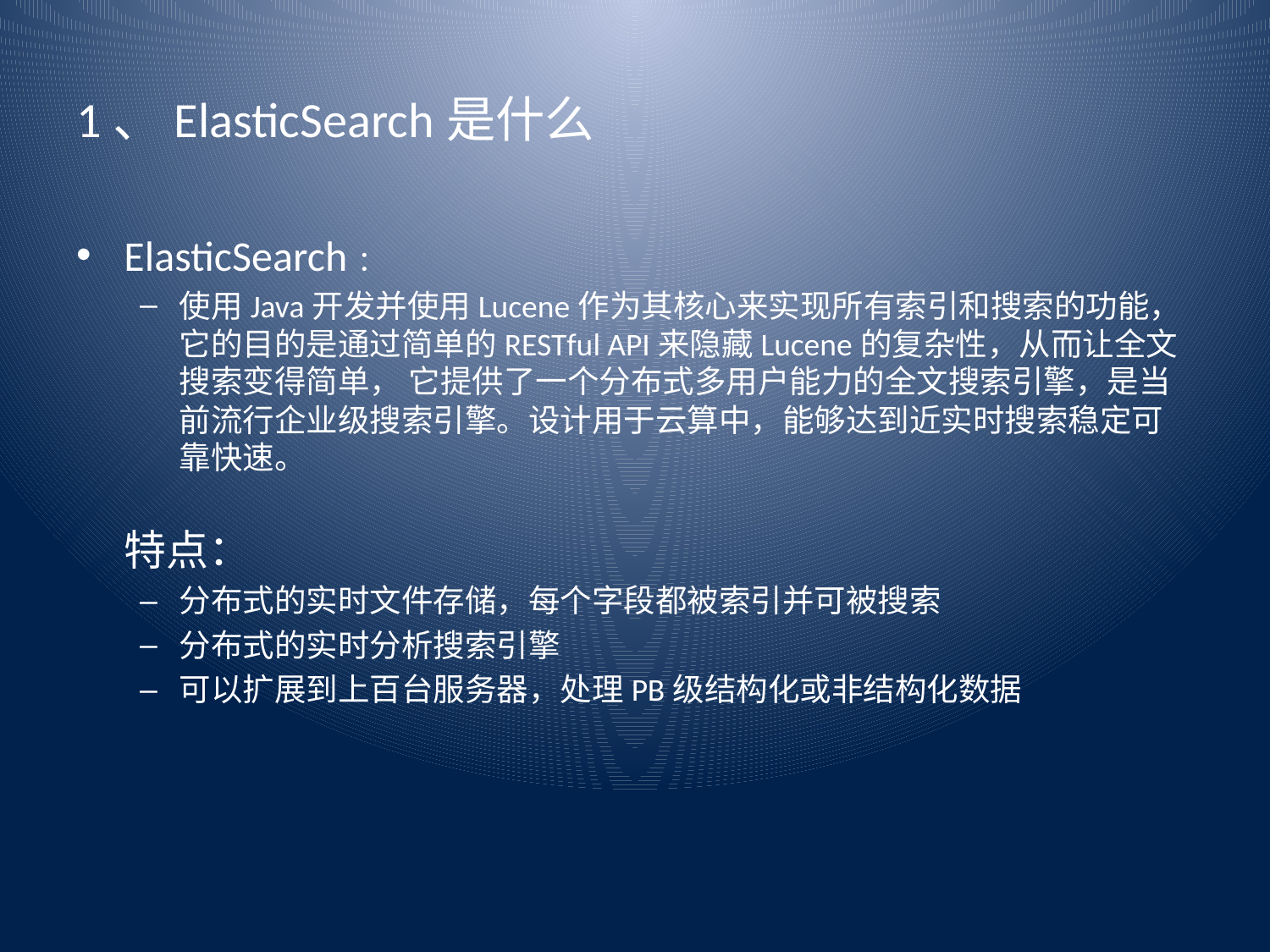

# 1、ElasticSearch是什么
ElasticSearch：
使用Java开发并使用Lucene作为其核心来实现所有索引和搜索的功能，它的目的是通过简单的RESTful API来隐藏Lucene的复杂性，从而让全文搜索变得简单， 它提供了一个分布式多用户能力的全文搜索引擎，是当前流行企业级搜索引擎。设计用于云算中，能够达到近实时搜索稳定可靠快速。

	特点：
分布式的实时文件存储，每个字段都被索引并可被搜索
分布式的实时分析搜索引擎
可以扩展到上百台服务器，处理PB级结构化或非结构化数据